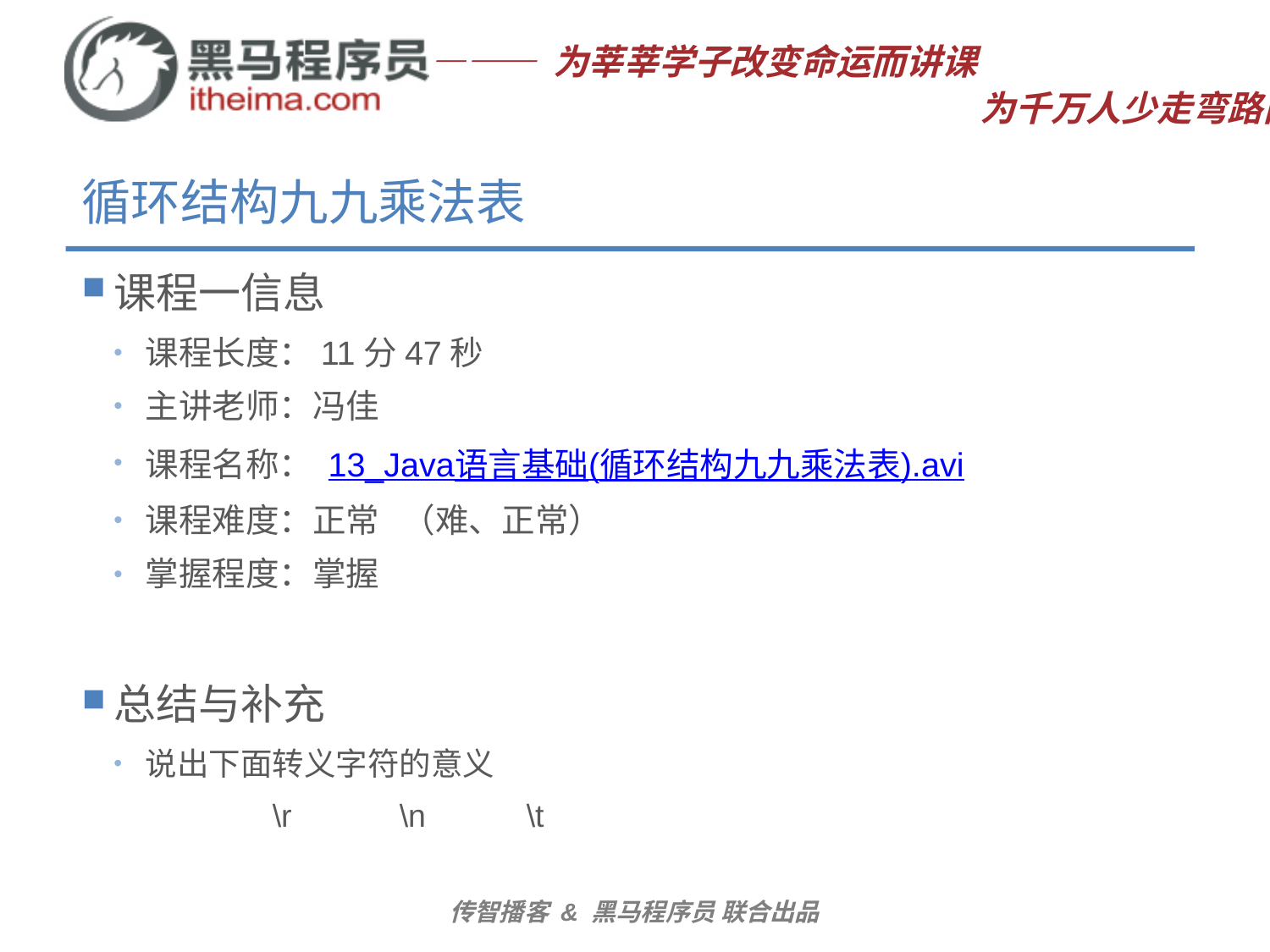

# 循环结构九九乘法表
课程一信息
课程长度：11分47秒
主讲老师：冯佳
课程名称： 13_Java语言基础(循环结构九九乘法表).avi
课程难度：正常   （难、正常）
掌握程度：掌握

总结与补充
说出下面转义字符的意义
	\r        	\n	\t